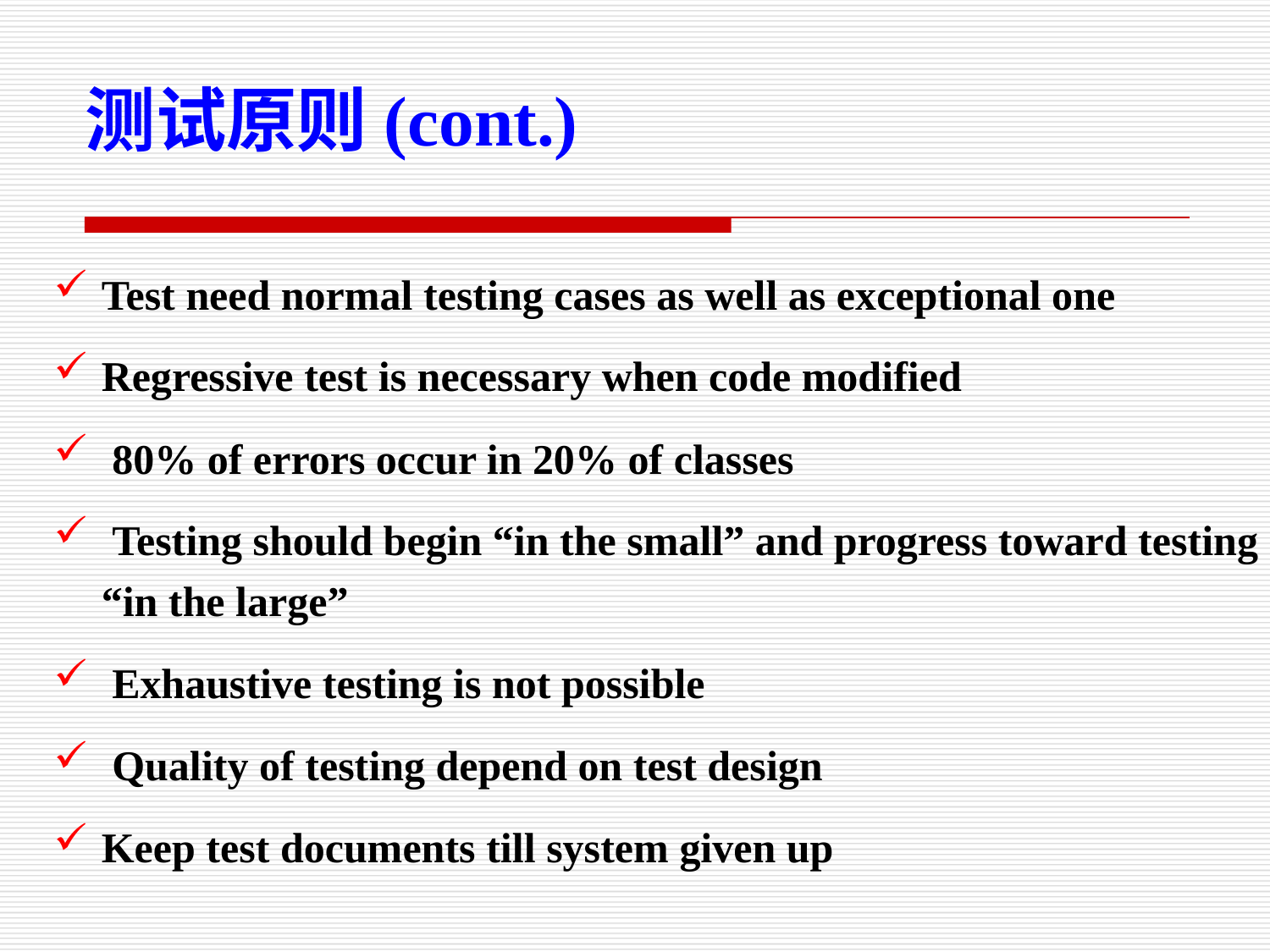

测试原则(cont.)
Test need normal testing cases as well as exceptional one
Regressive test is necessary when code modified
 80% of errors occur in 20% of classes
 Testing should begin “in the small” and progress toward testing “in the large”
 Exhaustive testing is not possible
 Quality of testing depend on test design
Keep test documents till system given up